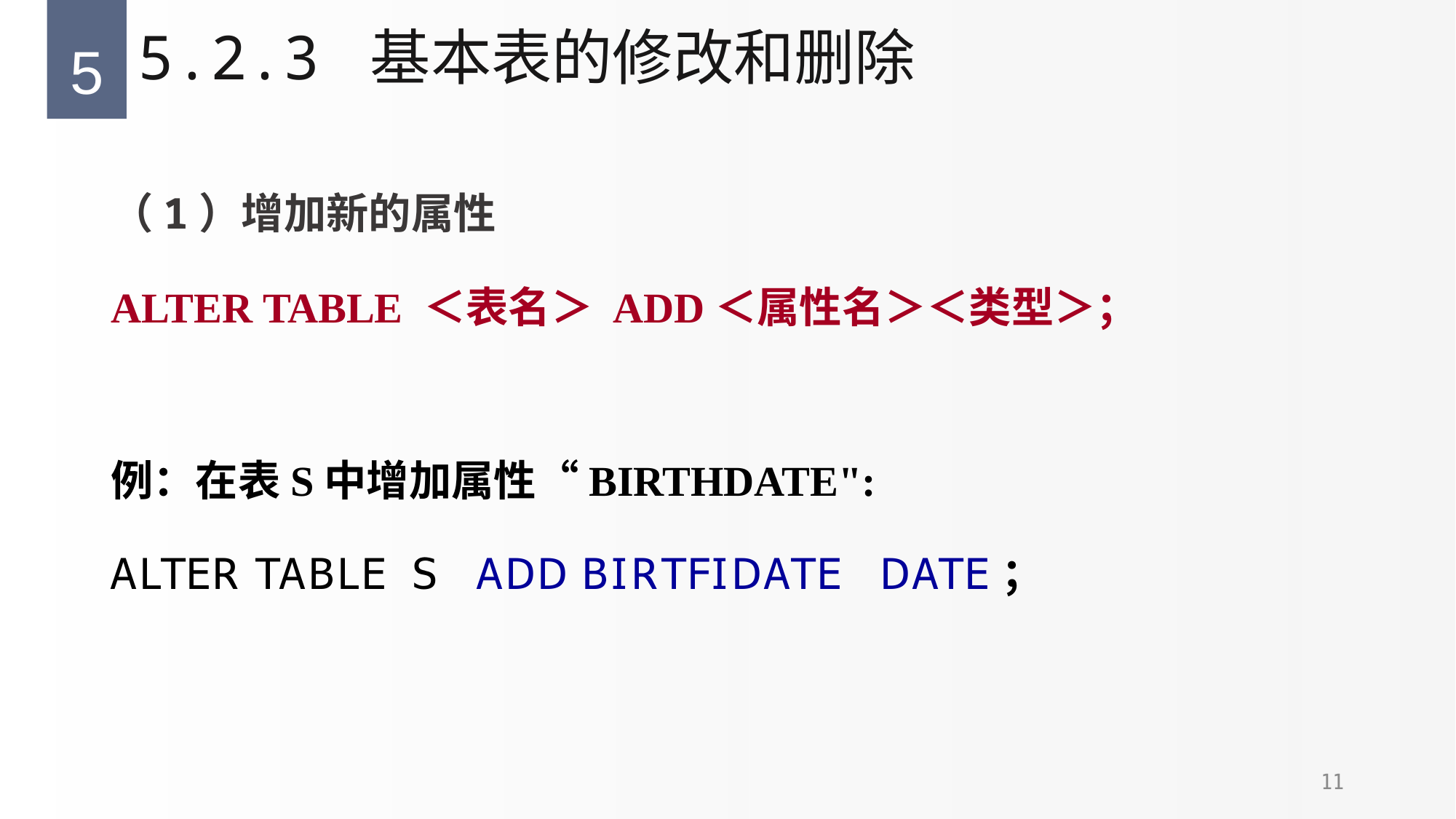

# 5.2.3 基本表的修改和删除
（1）增加新的属性
ALTER TABLE ＜表名＞ ADD＜属性名＞＜类型＞；

例：在表S中增加属性“BIRTHDATE":
ALTER TABLE  S   ADD BIRTFIDATE   DATE；

11